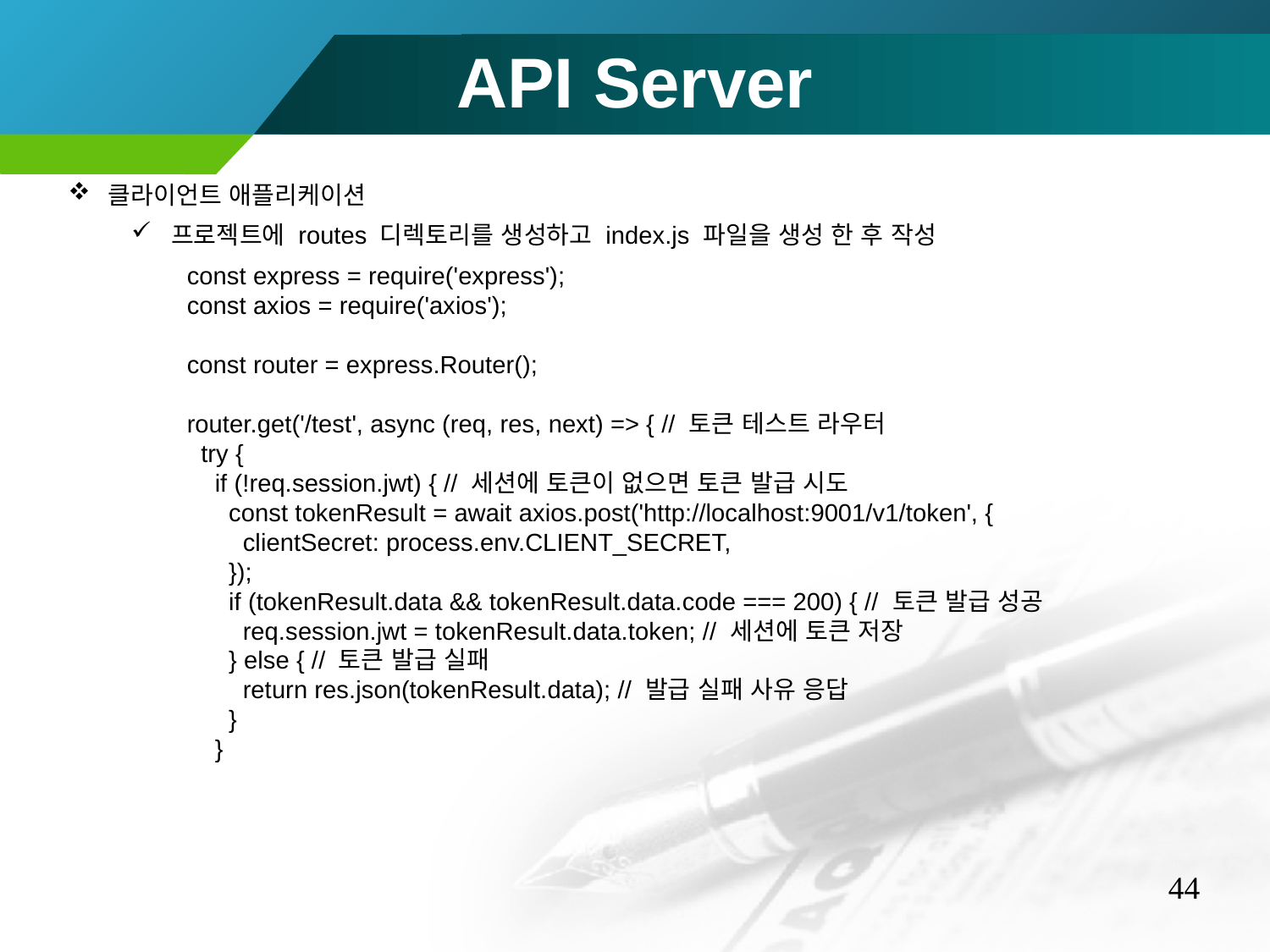

API Server
클라이언트 애플리케이션
프로젝트에 routes 디렉토리를 생성하고 index.js 파일을 생성 한 후 작성
const express = require('express');
const axios = require('axios');

const router = express.Router();

router.get('/test', async (req, res, next) => { // 토큰 테스트 라우터
  try {
    if (!req.session.jwt) { // 세션에 토큰이 없으면 토큰 발급 시도
      const tokenResult = await axios.post('http://localhost:9001/v1/token', {
        clientSecret: process.env.CLIENT_SECRET,
      });
      if (tokenResult.data && tokenResult.data.code === 200) { // 토큰 발급 성공
        req.session.jwt = tokenResult.data.token; // 세션에 토큰 저장
      } else { // 토큰 발급 실패
        return res.json(tokenResult.data); // 발급 실패 사유 응답
      }
    }
44